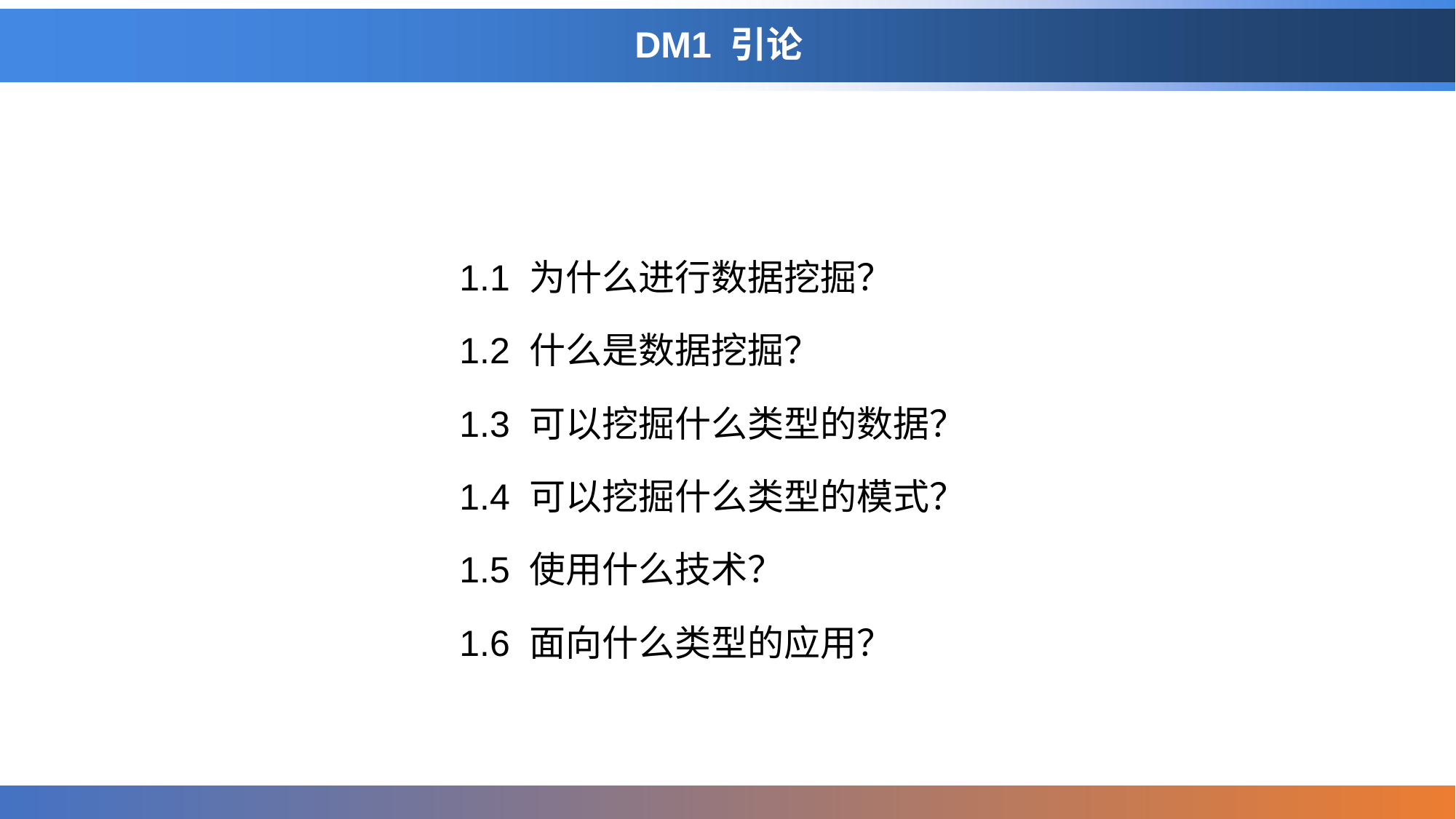

# DM1 引论
1.1 为什么进行数据挖掘？
1.2 什么是数据挖掘？
1.3 可以挖掘什么类型的数据？
1.4 可以挖掘什么类型的模式？
1.5 使用什么技术？
1.6 面向什么类型的应用？